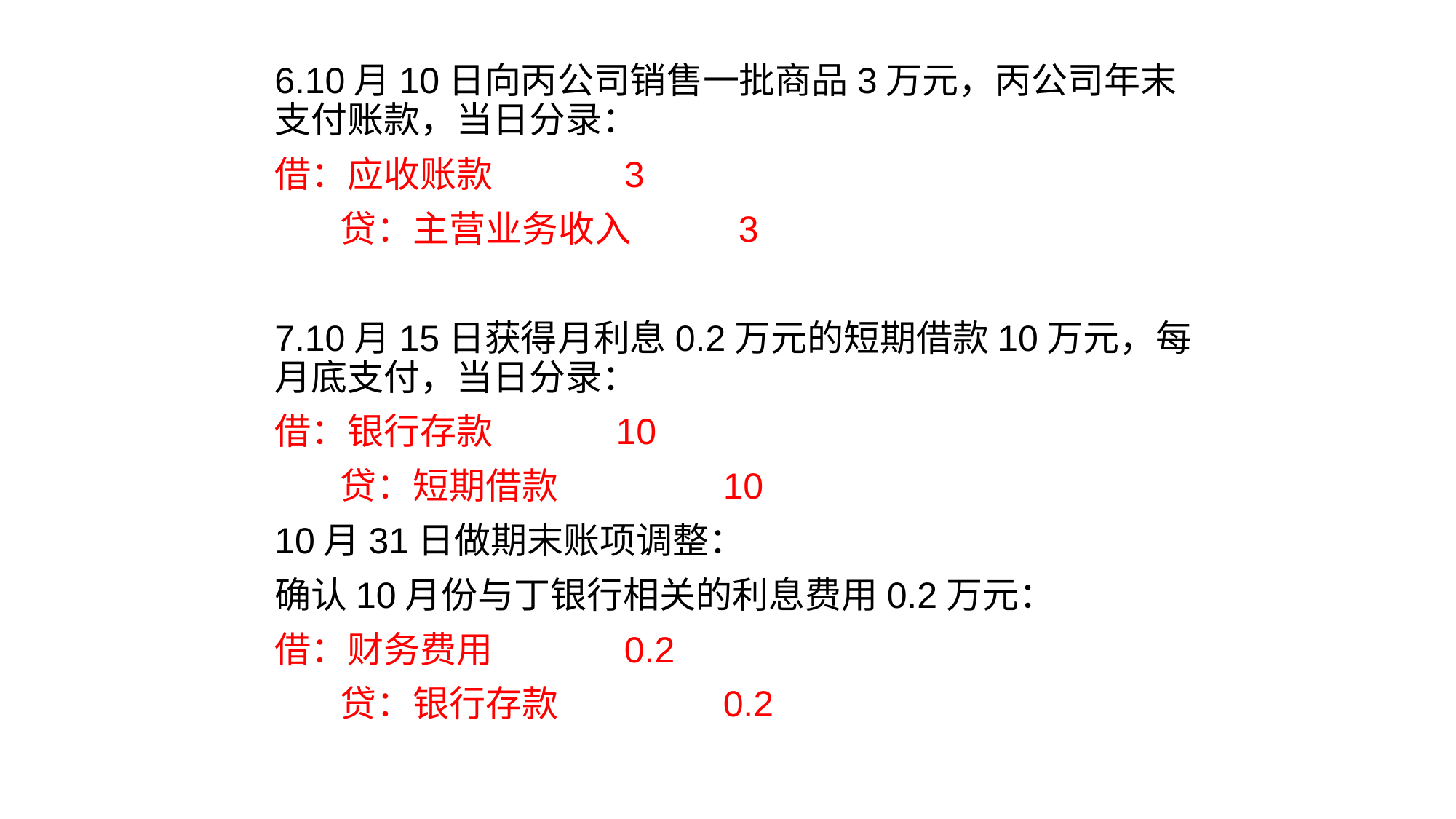

6.10月10日向丙公司销售一批商品3万元，丙公司年末支付账款，当日分录：
借：应收账款               3
       贷：主营业务收入            3

7.10月15日获得月利息0.2万元的短期借款10万元，每月底支付，当日分录：
借：银行存款              10
       贷：短期借款                   10
10月31日做期末账项调整：
确认10月份与丁银行相关的利息费用0.2万元：
借：财务费用               0.2
       贷：银行存款                   0.2